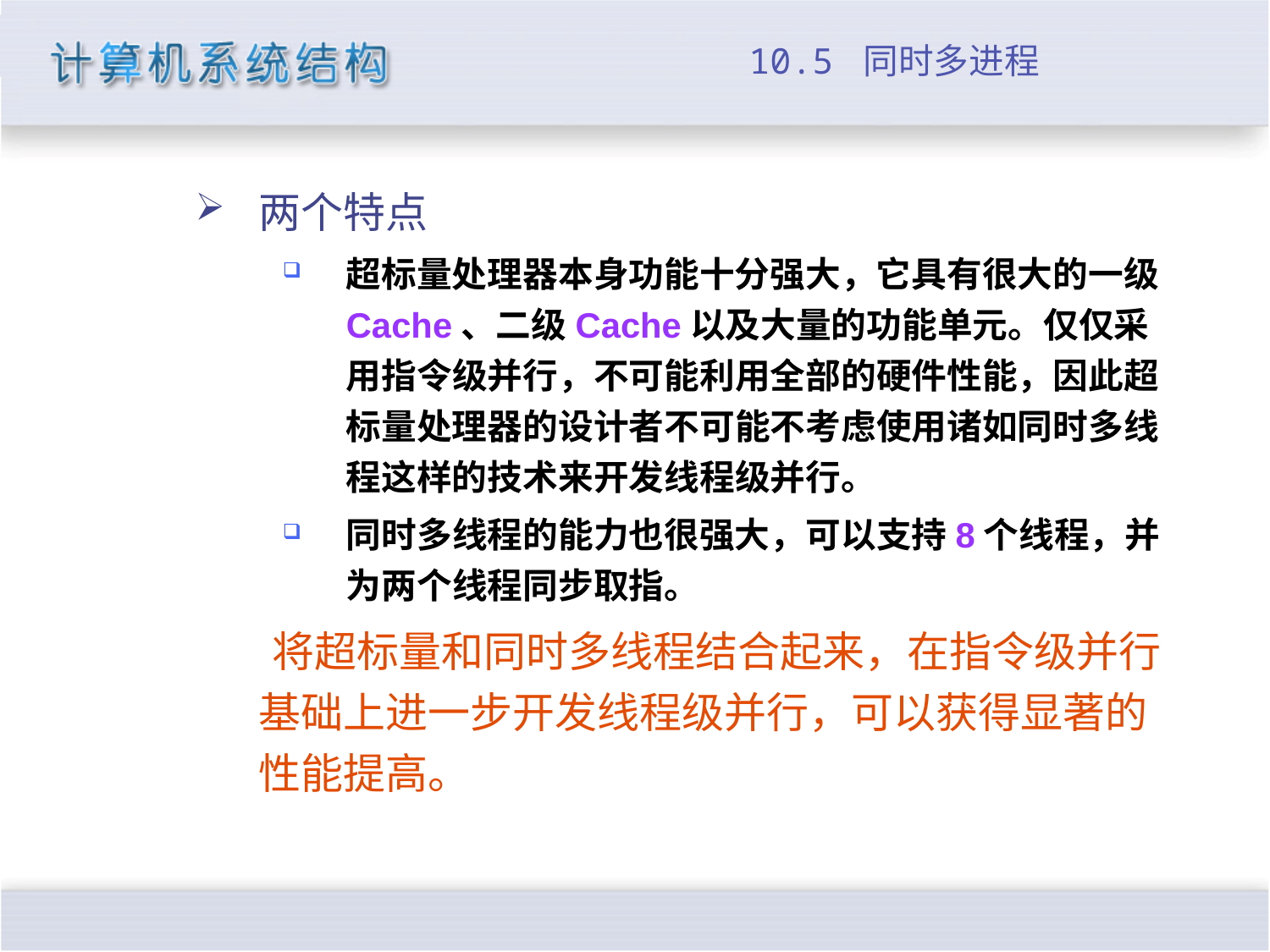

# 10.5 同时多进程
两个特点
超标量处理器本身功能十分强大，它具有很大的一级Cache、二级Cache以及大量的功能单元。仅仅采用指令级并行，不可能利用全部的硬件性能，因此超标量处理器的设计者不可能不考虑使用诸如同时多线程这样的技术来开发线程级并行。
同时多线程的能力也很强大，可以支持8个线程，并为两个线程同步取指。
       将超标量和同时多线程结合起来，在指令级并行基础上进一步开发线程级并行，可以获得显著的性能提高。